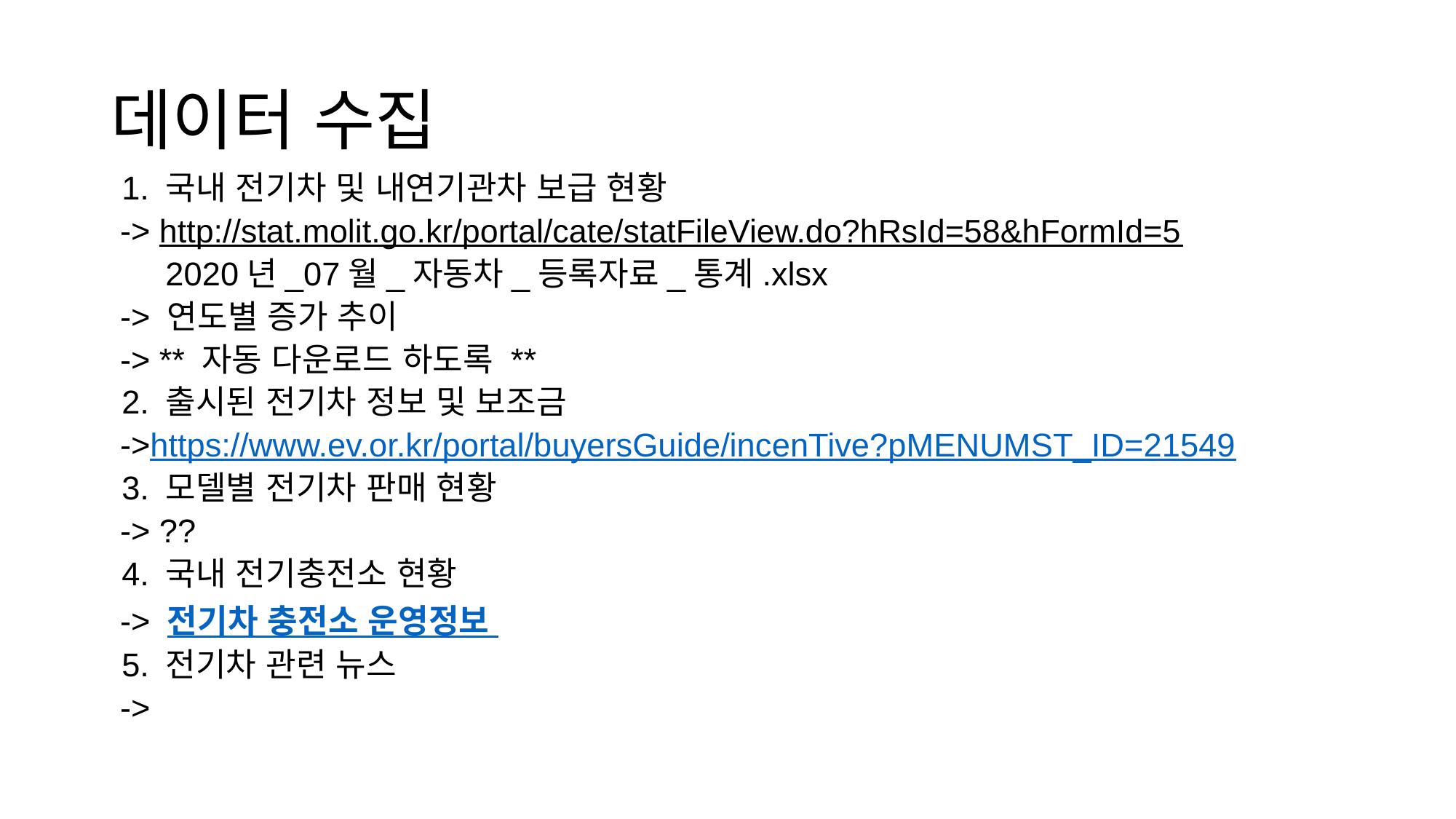

# 데이터 수집
국내 전기차 및 내연기관차 보급 현황
 -> http://stat.molit.go.kr/portal/cate/statFileView.do?hRsId=58&hFormId=5
2020년_07월_자동차_등록자료_통계.xlsx
 -> 연도별 증가 추이
 -> ** 자동 다운로드 하도록 **
출시된 전기차 정보 및 보조금
 ->https://www.ev.or.kr/portal/buyersGuide/incenTive?pMENUMST_ID=21549
모델별 전기차 판매 현황
 -> ??
국내 전기충전소 현황
 -> 전기차 충전소 운영정보
전기차 관련 뉴스
 ->